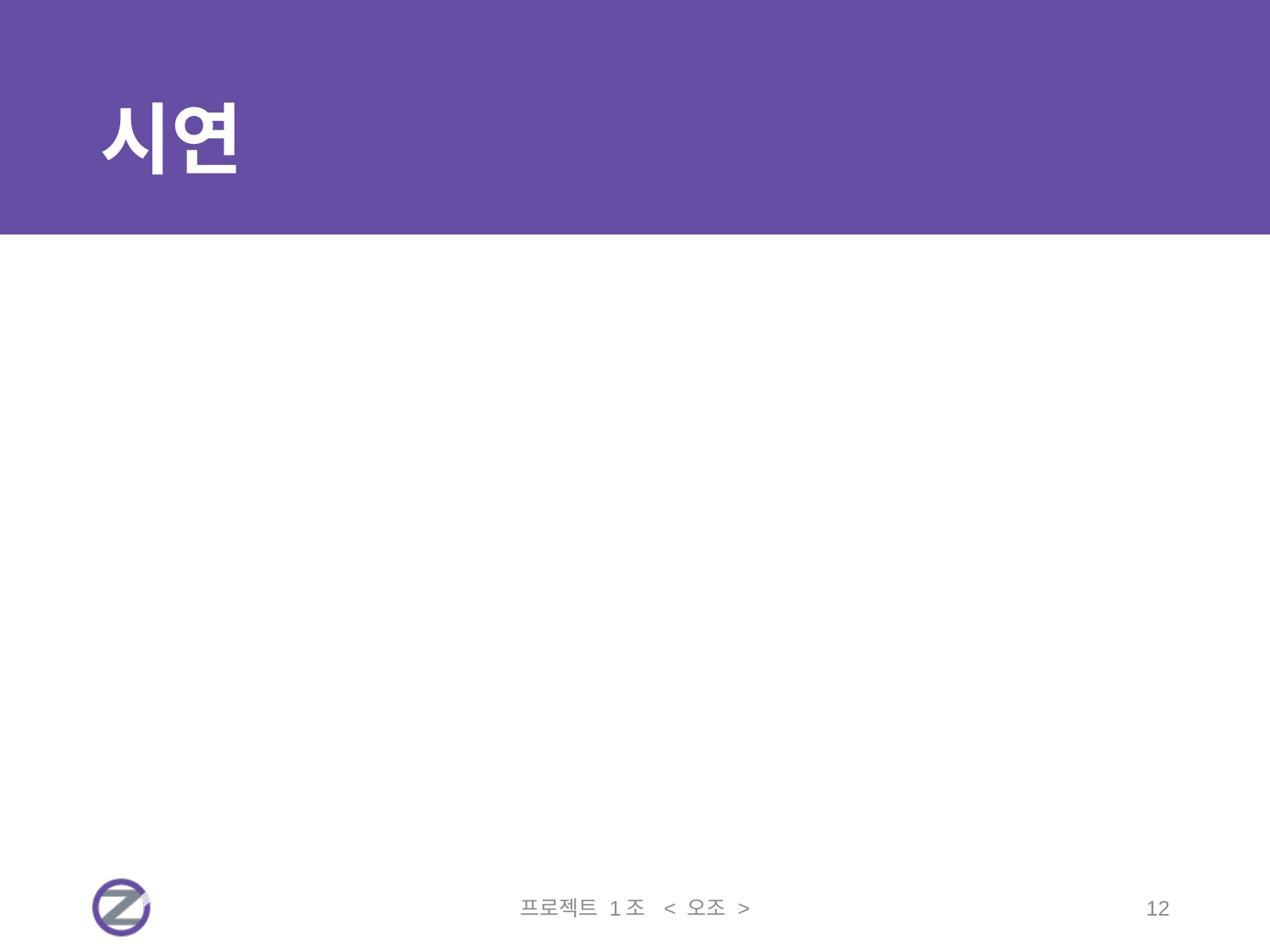

# 시연
프로젝트 1조  < 오조 >
12